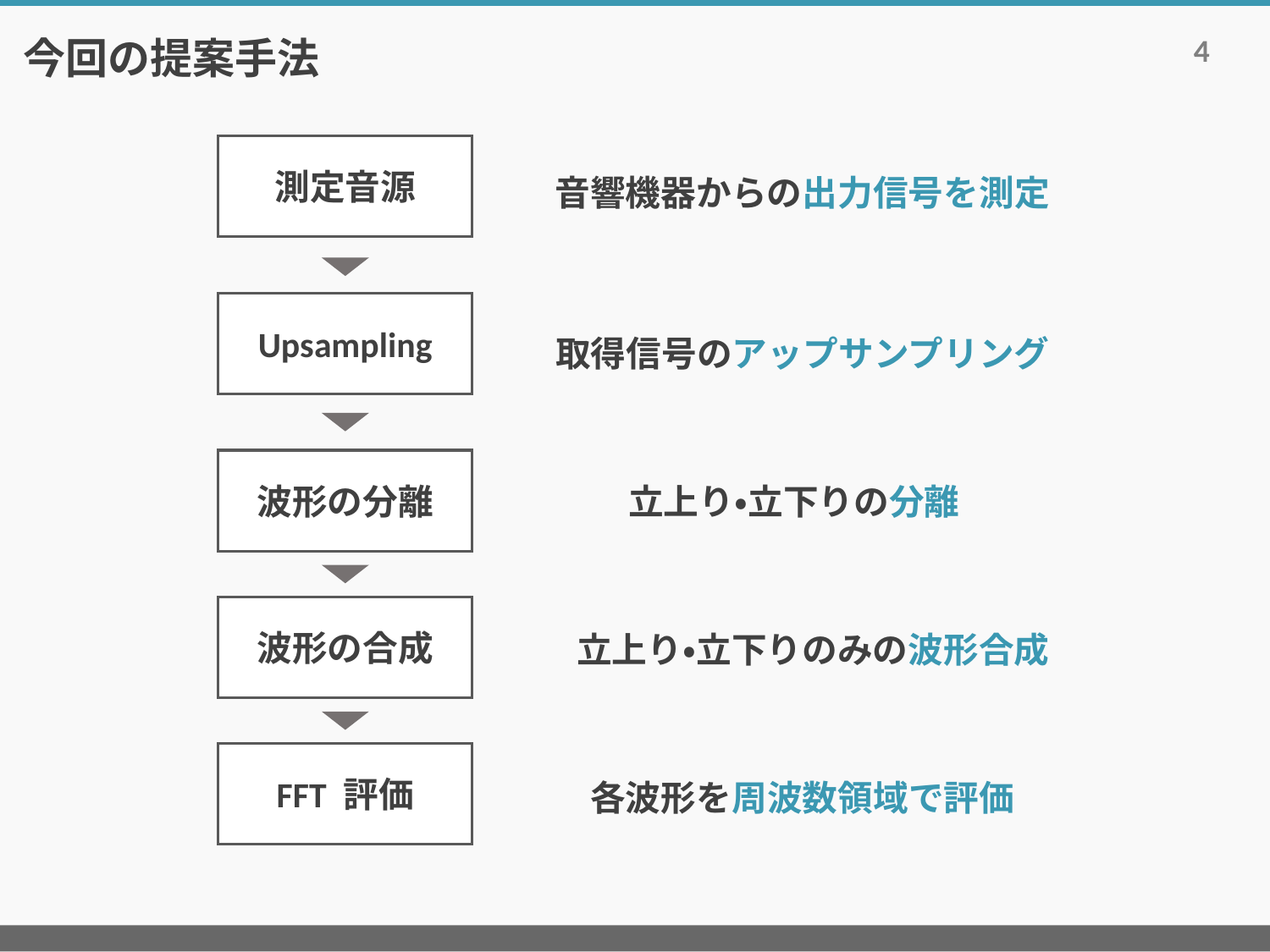

# 今回の提案手法
4
測定音源
音響機器からの出力信号を測定

Upsampling
取得信号のアップサンプリング

波形の分離
立上り・立下りの分離

波形の合成
立上り・立下りのみの波形合成

FFT 評価
各波形を周波数領域で評価